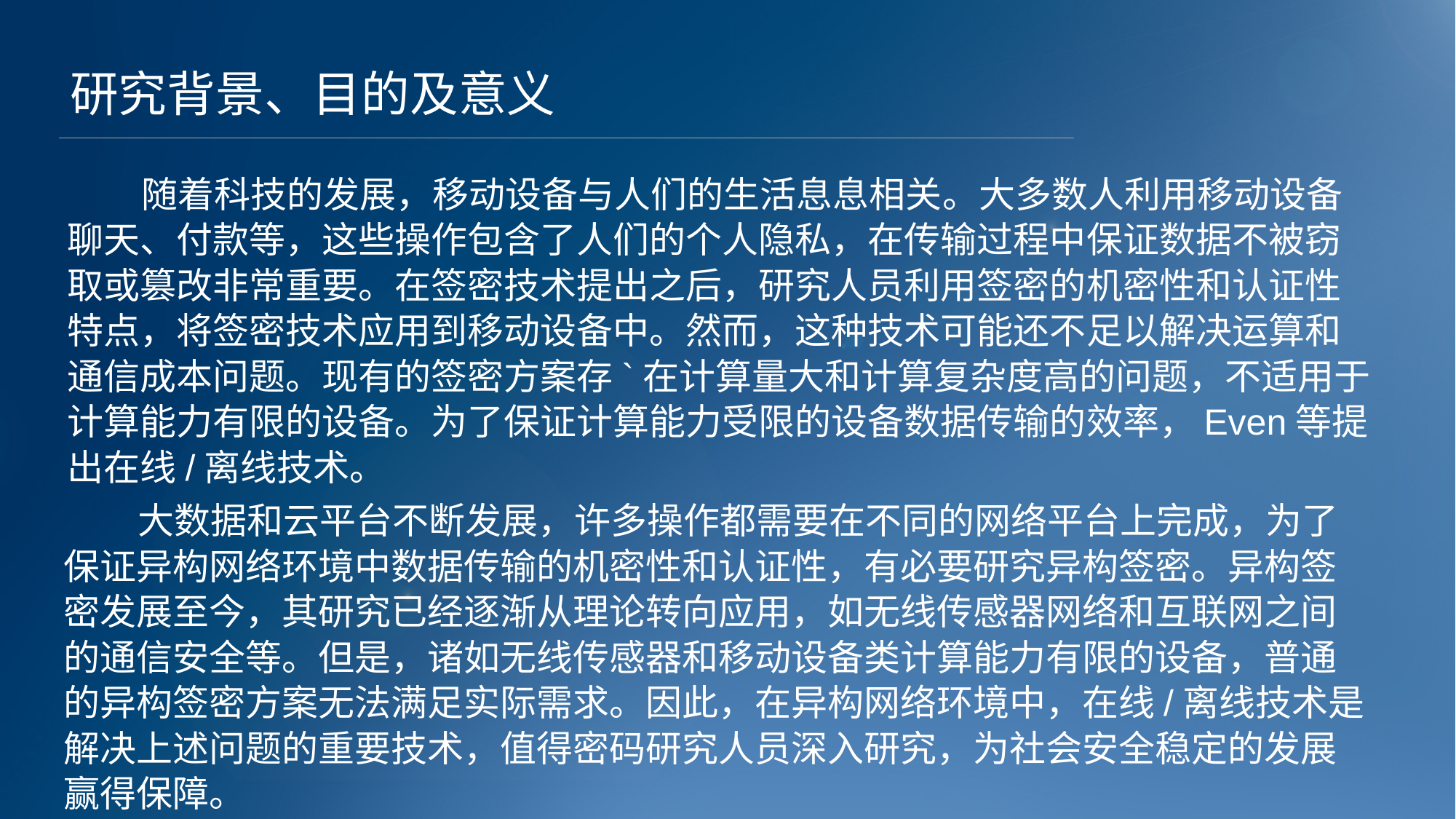

研究背景、目的及意义
        随着科技的发展，移动设备与人们的生活息息相关。大多数人利用移动设备聊天、付款等，这些操作包含了人们的个人隐私，在传输过程中保证数据不被窃取或篡改非常重要。在签密技术提出之后，研究人员利用签密的机密性和认证性特点，将签密技术应用到移动设备中。然而，这种技术可能还不足以解决运算和通信成本问题。现有的签密方案存`在计算量大和计算复杂度高的问题，不适用于计算能力有限的设备。为了保证计算能力受限的设备数据传输的效率，Even等提出在线/离线技术。
        大数据和云平台不断发展，许多操作都需要在不同的网络平台上完成，为了保证异构网络环境中数据传输的机密性和认证性，有必要研究异构签密。异构签密发展至今，其研究已经逐渐从理论转向应用，如无线传感器网络和互联网之间的通信安全等。但是，诸如无线传感器和移动设备类计算能力有限的设备，普通的异构签密方案无法满足实际需求。因此，在异构网络环境中，在线/离线技术是解决上述问题的重要技术，值得密码研究人员深入研究，为社会安全稳定的发展赢得保障。